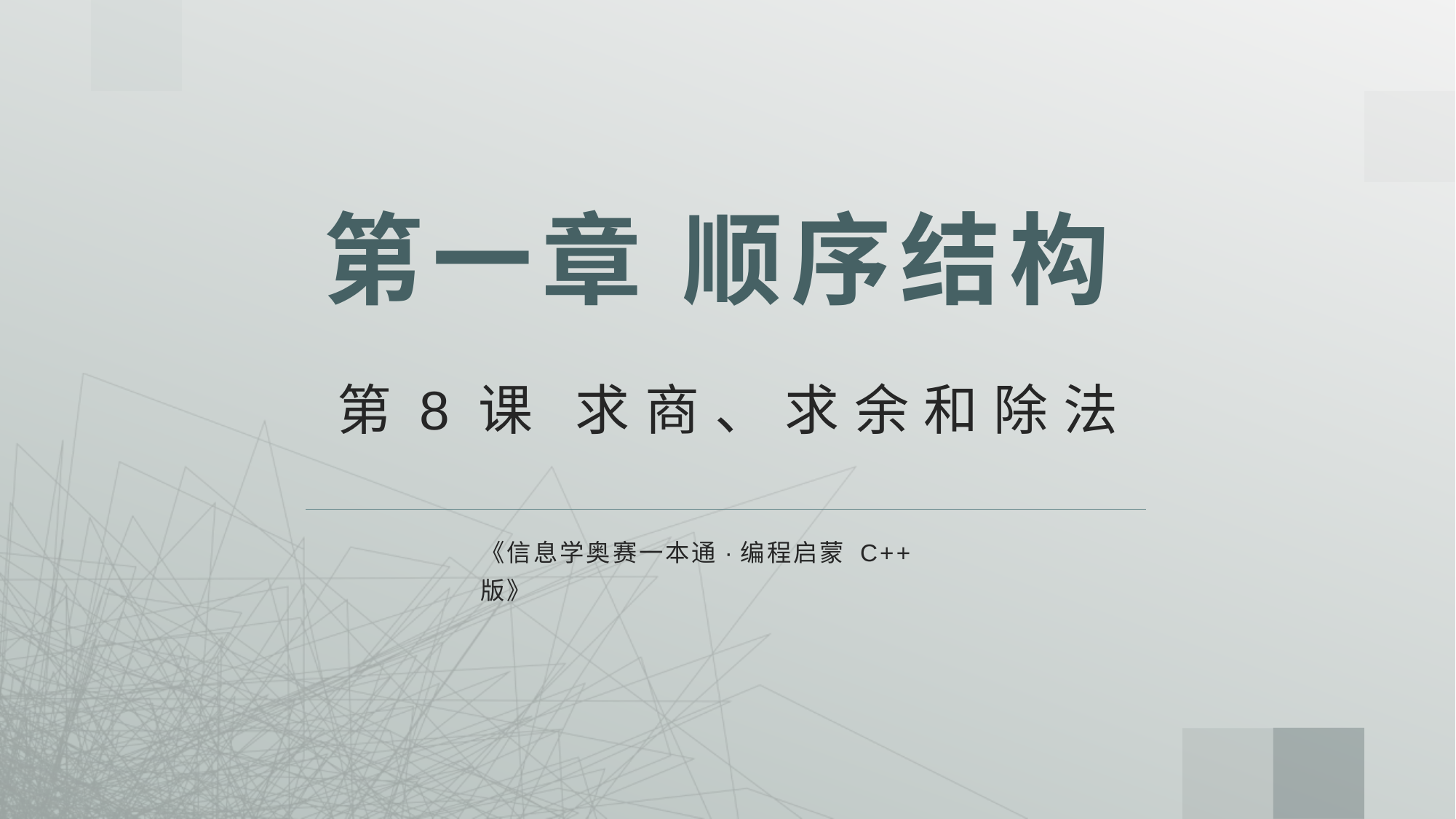

# 第一章 顺序结构
第8课 求商、求余和除法
《信息学奥赛一本通·编程启蒙 C++版》